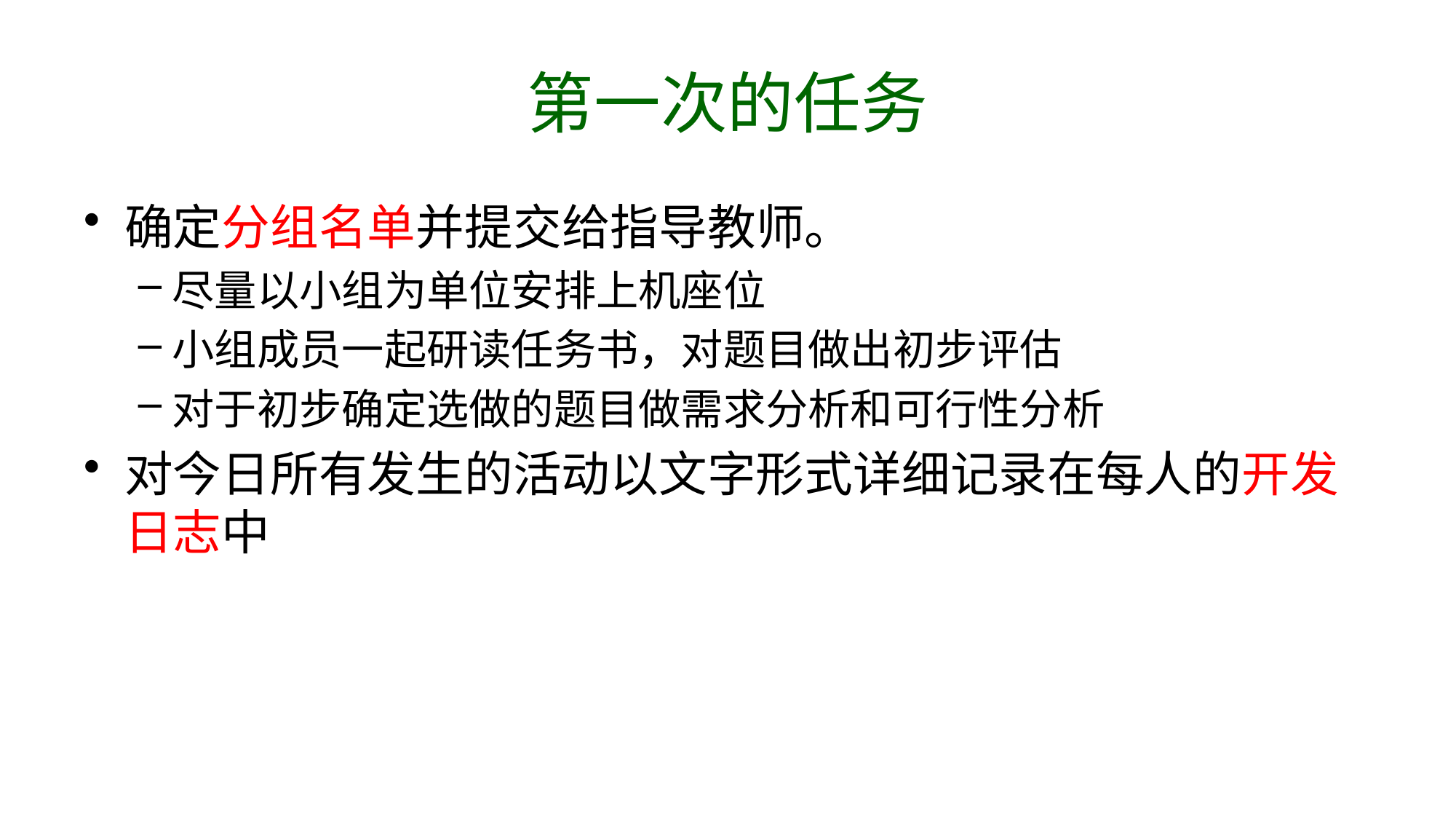

# 第一次的任务
确定分组名单并提交给指导教师。
尽量以小组为单位安排上机座位
小组成员一起研读任务书，对题目做出初步评估
对于初步确定选做的题目做需求分析和可行性分析
对今日所有发生的活动以文字形式详细记录在每人的开发日志中